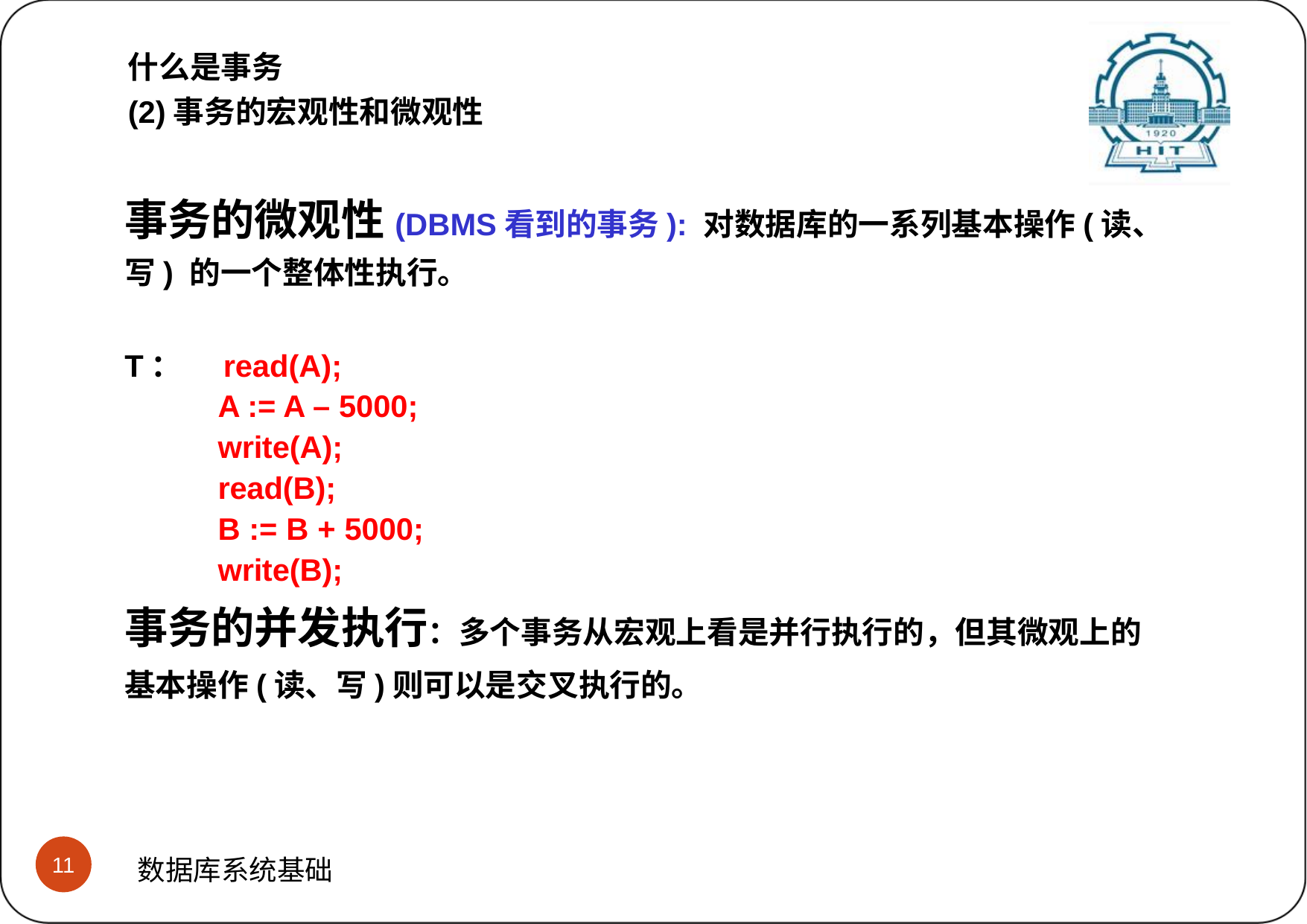

# 什么是事务
(2)事务的宏观性和微观性
事务的微观性(DBMS看到的事务): 对数据库的一系列基本操作(读、写) 的一个整体性执行。

T：	read(A);
A := A – 5000;
write(A);
read(B);
B := B + 5000;
write(B);
事务的并发执行：多个事务从宏观上看是并行执行的，但其微观上的
基本操作(读、写)则可以是交叉执行的。